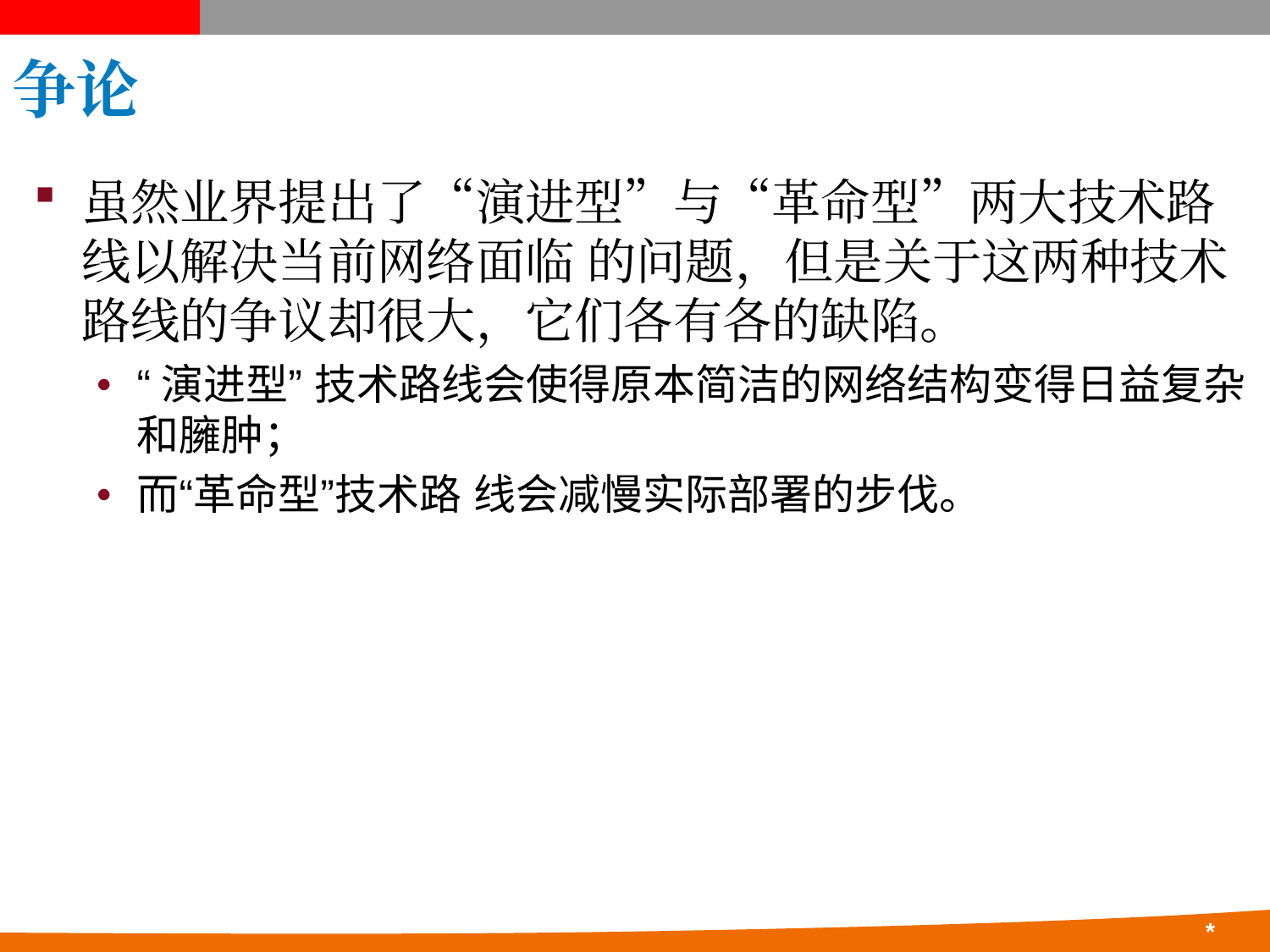

# 争论
虽然业界提出了“演进型”与“革命型”两大技术路线以解决当前网络面临 的问题，但是关于这两种技术路线的争议却很大，它们各有各的缺陷。
“演进型” 技术路线会使得原本简洁的网络结构变得日益复杂和臃肿；
而“革命型”技术路 线会减慢实际部署的步伐。